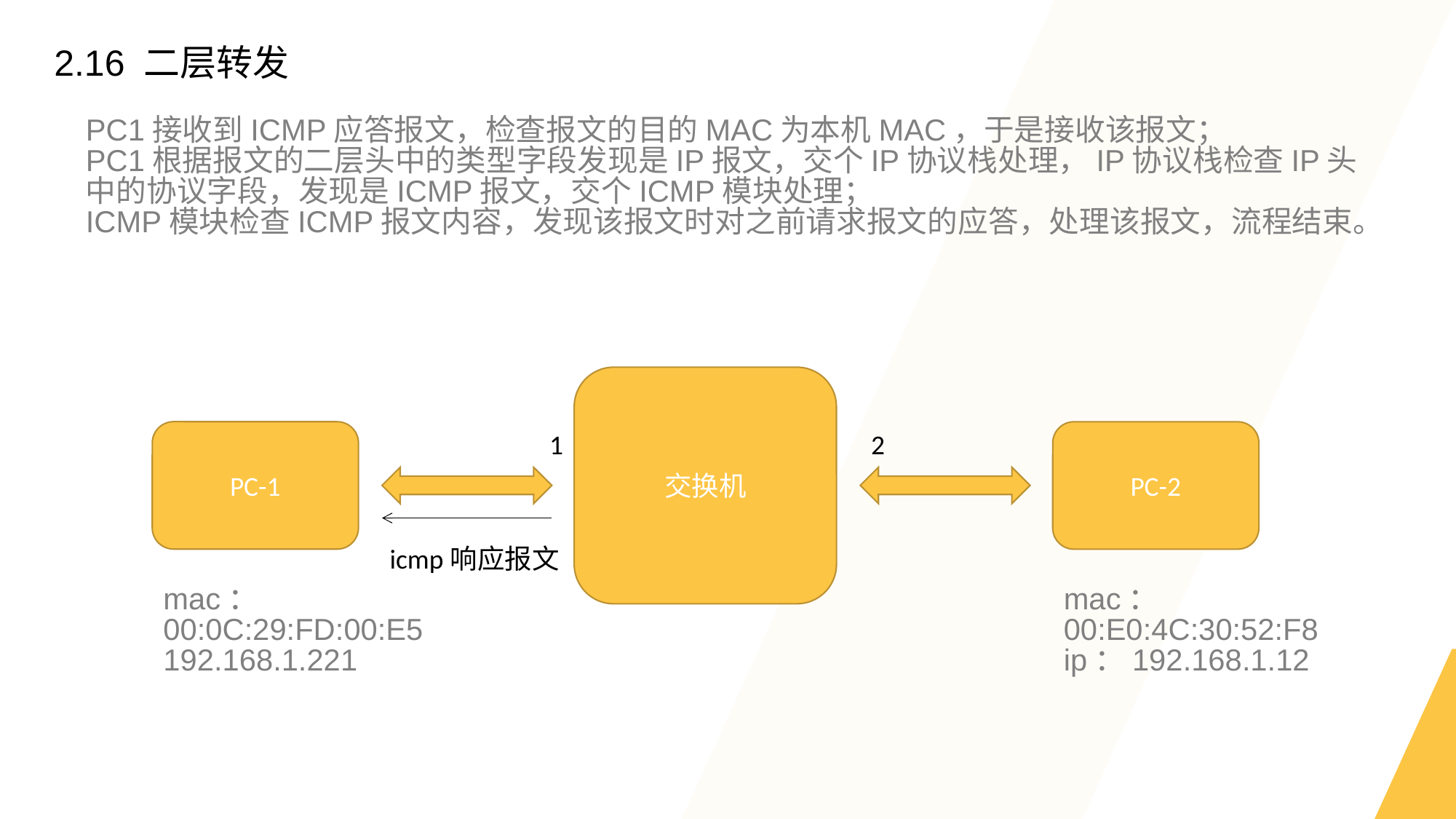

2.16 二层转发

PC1接收到ICMP应答报文，检查报文的目的MAC为本机MAC，于是接收该报文；
PC1根据报文的二层头中的类型字段发现是IP报文，交个IP协议栈处理，IP协议栈检查IP头中的协议字段，发现是ICMP报文，交个ICMP模块处理；
ICMP模块检查ICMP报文内容，发现该报文时对之前请求报文的应答，处理该报文，流程结束。

交换机
PC-1
2
1
PC-2

icmp响应报文
mac：
00:0C:29:FD:00:E5
192.168.1.221

mac：
00:E0:4C:30:52:F8
ip：192.168.1.12